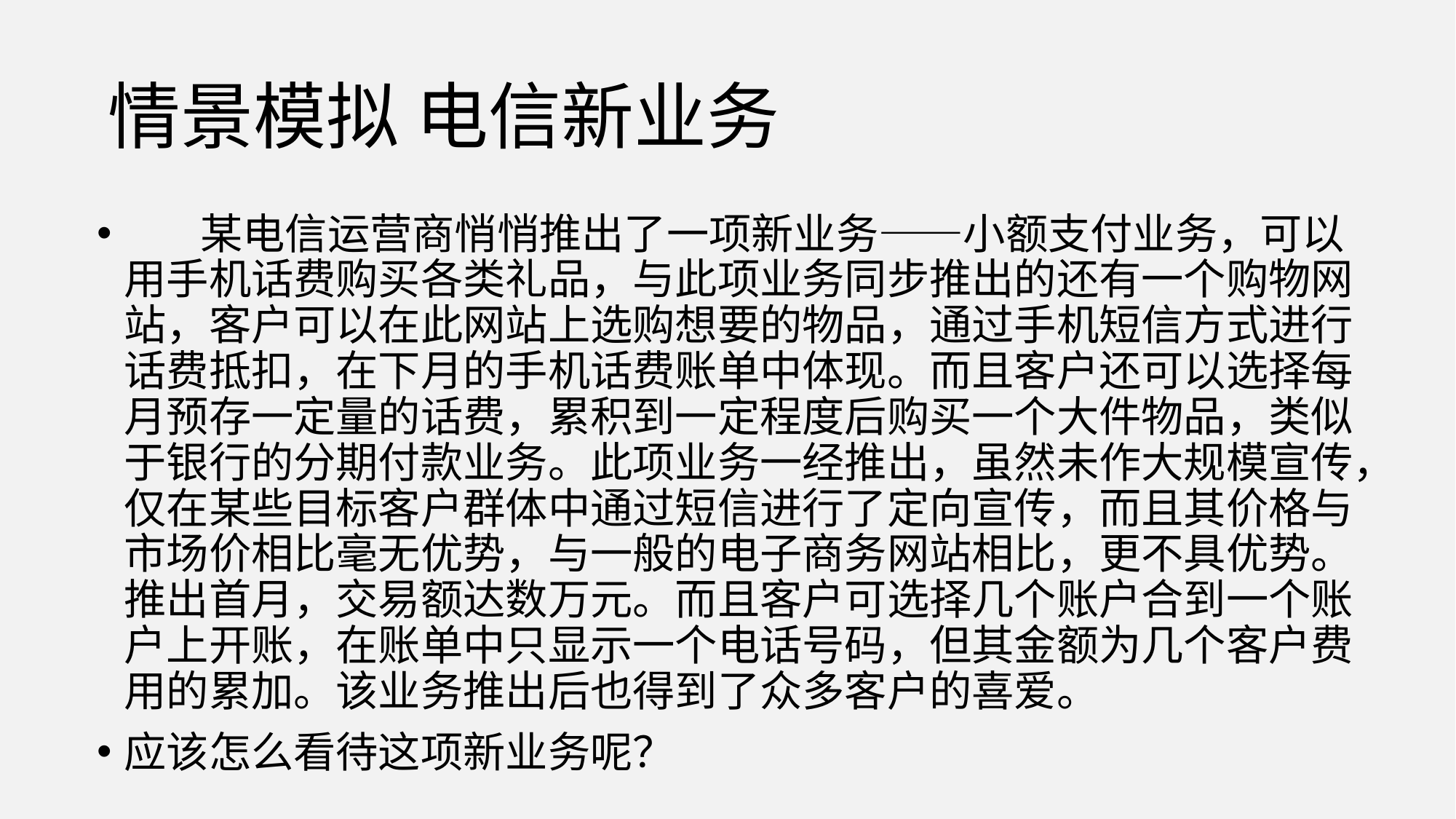

# 情景模拟 电信新业务
       某电信运营商悄悄推出了一项新业务——小额支付业务，可以用手机话费购买各类礼品，与此项业务同步推出的还有一个购物网站，客户可以在此网站上选购想要的物品，通过手机短信方式进行话费抵扣，在下月的手机话费账单中体现。而且客户还可以选择每月预存一定量的话费，累积到一定程度后购买一个大件物品，类似于银行的分期付款业务。此项业务一经推出，虽然未作大规模宣传，仅在某些目标客户群体中通过短信进行了定向宣传，而且其价格与市场价相比毫无优势，与一般的电子商务网站相比，更不具优势。推出首月，交易额达数万元。而且客户可选择几个账户合到一个账户上开账，在账单中只显示一个电话号码，但其金额为几个客户费用的累加。该业务推出后也得到了众多客户的喜爱。
应该怎么看待这项新业务呢？